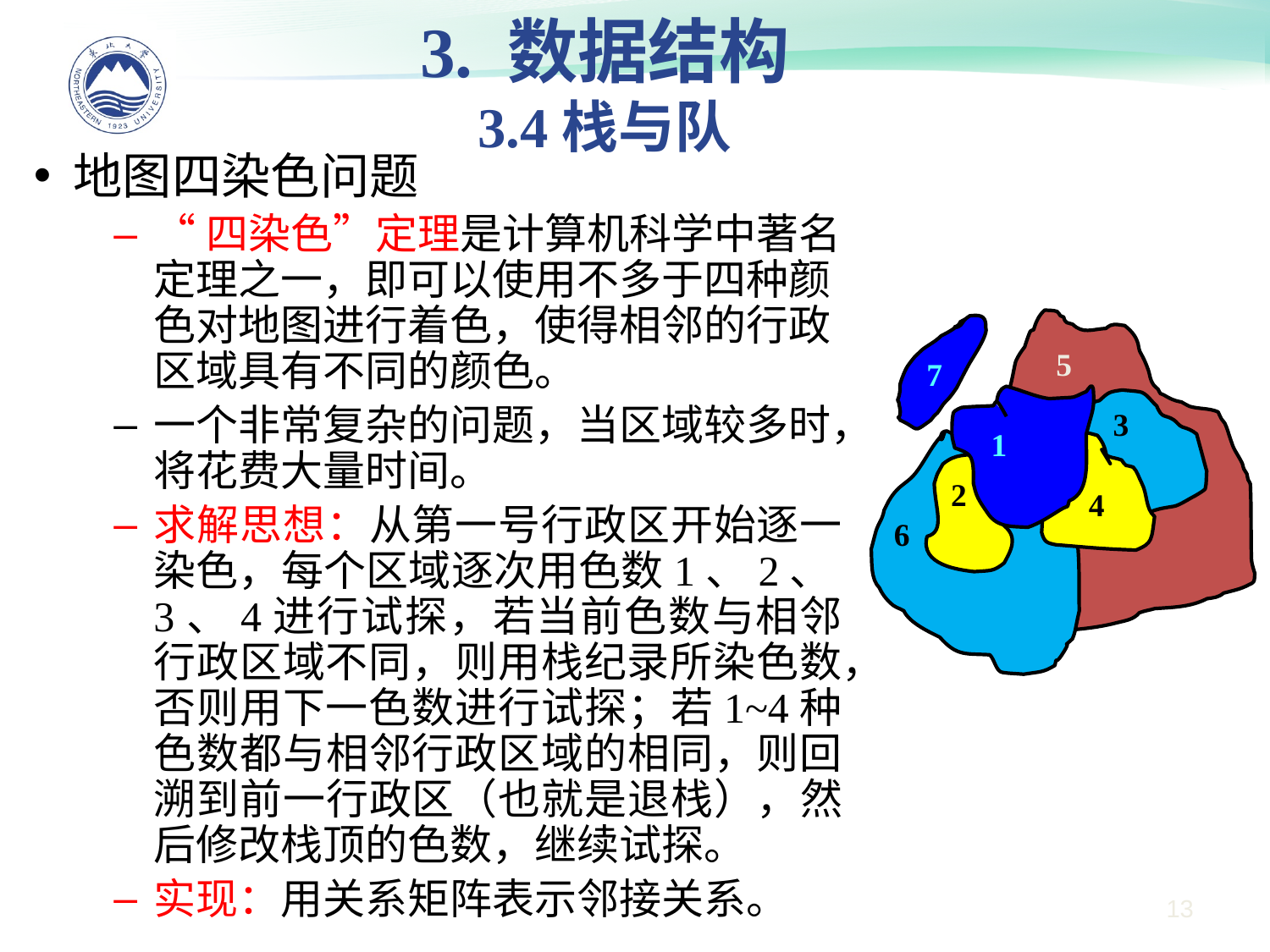

3. 数据结构
3.4栈与队
地图四染色问题
“四染色”定理是计算机科学中著名定理之一，即可以使用不多于四种颜色对地图进行着色，使得相邻的行政区域具有不同的颜色。
一个非常复杂的问题，当区域较多时，将花费大量时间。
求解思想：从第一号行政区开始逐一染色，每个区域逐次用色数1、2、3、4进行试探，若当前色数与相邻行政区域不同，则用栈纪录所染色数，否则用下一色数进行试探；若1~4种色数都与相邻行政区域的相同，则回溯到前一行政区（也就是退栈），然后修改栈顶的色数，继续试探。
实现：用关系矩阵表示邻接关系。

5
7

3
1

2
4
6
13